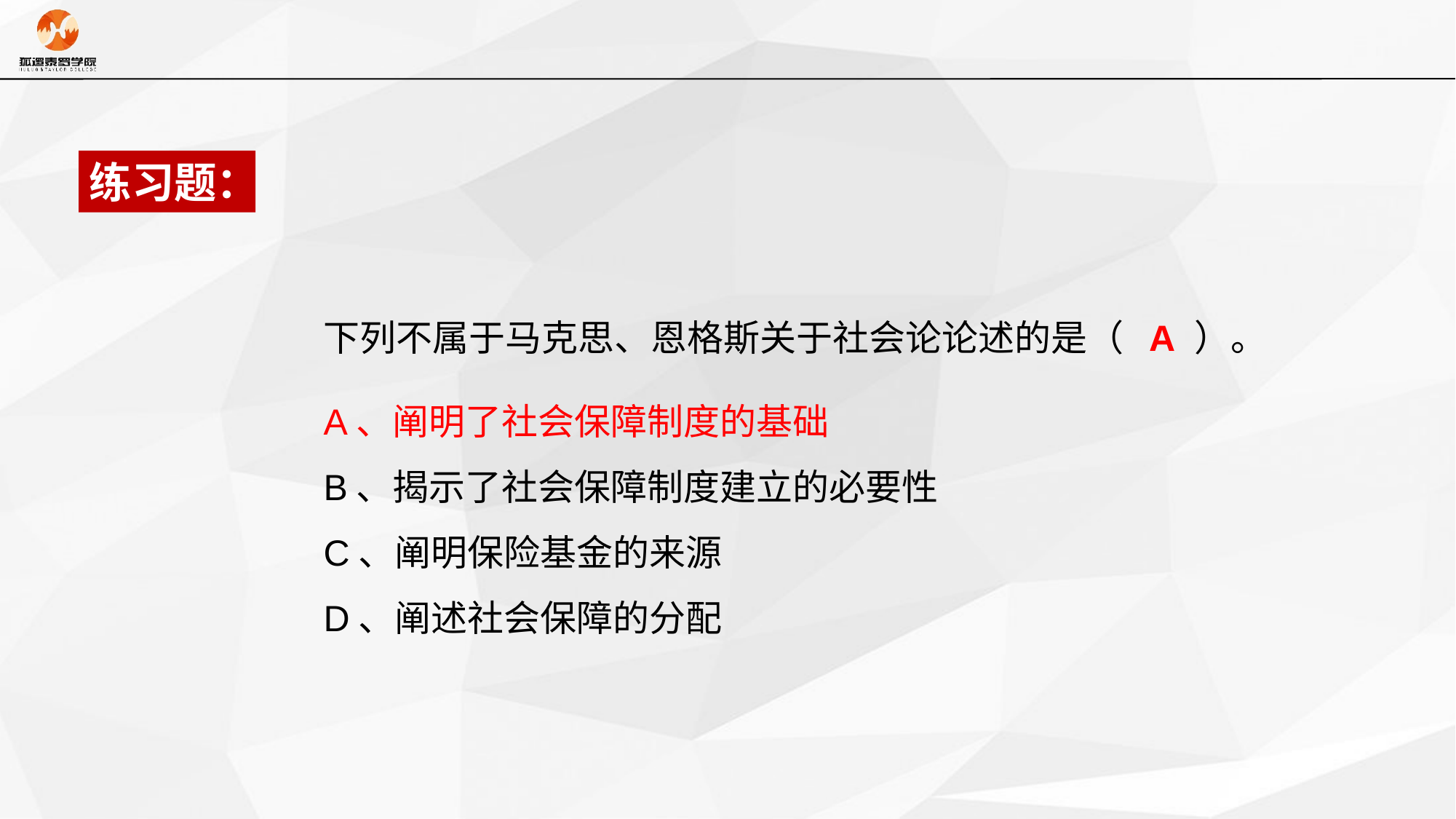

练习题：
下列不属于马克思、恩格斯关于社会论论述的是（  A ）。
A、阐明了社会保障制度的基础
B、揭示了社会保障制度建立的必要性
C、阐明保险基金的来源
D、阐述社会保障的分配